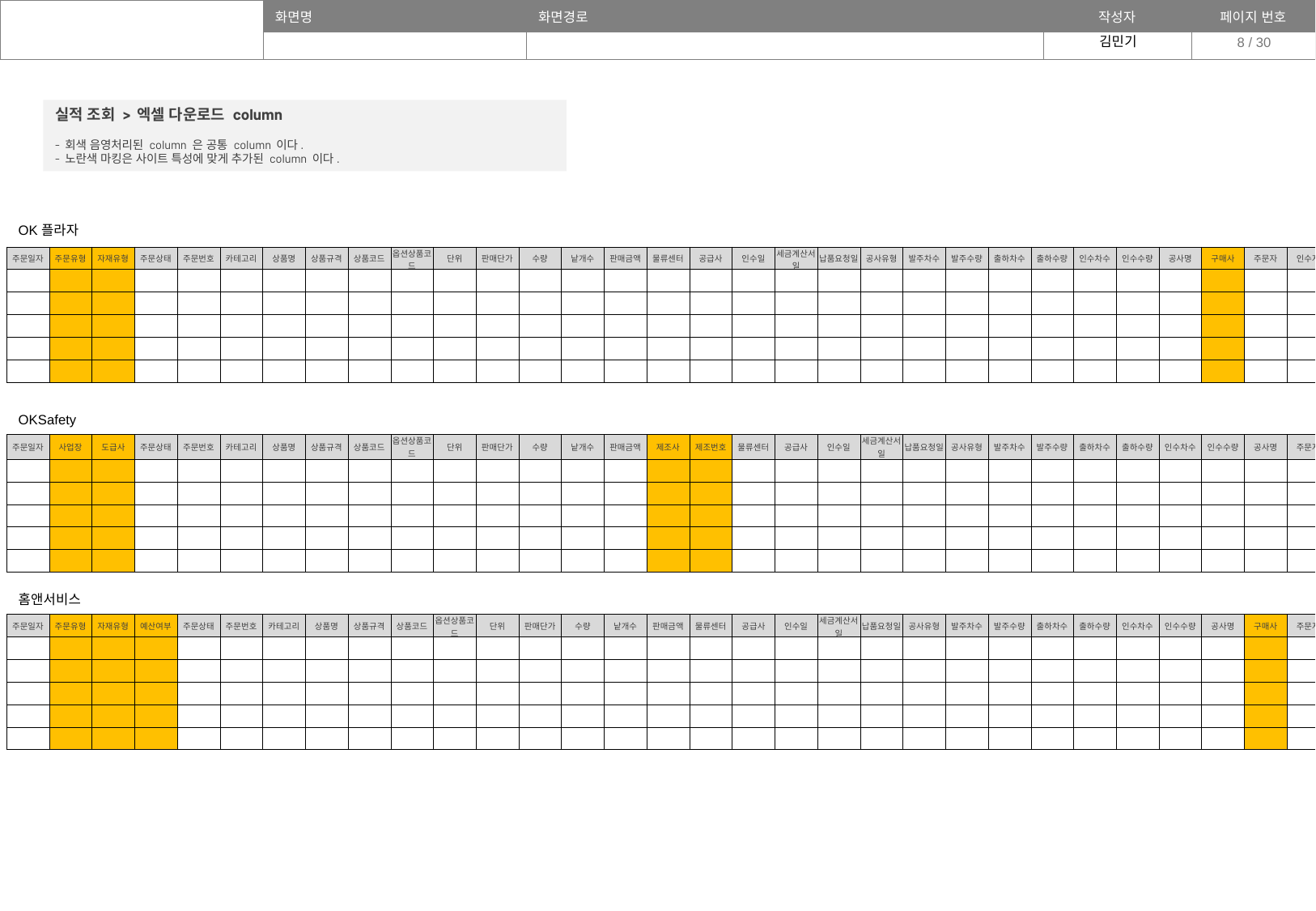

8
실적 조회 > 엑셀 다운로드 column

- 회색 음영처리된 column 은 공통 column 이다.
- 노란색 마킹은 사이트 특성에 맞게 추가된 column 이다.
OK플라자
| 주문일자 | 주문유형 | 자재유형 | 주문상태 | 주문번호 | 카테고리 | 상품명 | 상품규격 | 상품코드 | 옵션상품코드 | 단위 | 판매단가 | 수량 | 낱개수 | 판매금액 | 물류센터 | 공급사 | 인수일 | 세금계산서일 | 납품요청일 | 공사유형 | 발주차수 | 발주수량 | 출하차수 | 출하수량 | 인수차수 | 인수수량 | 공사명 | 구매사 | 주문자 | 인수자 | 공사유형담당자 | 발주일 | 출하일 | 배송정보입력일 | 자동인수여부 | 비고 |
| --- | --- | --- | --- | --- | --- | --- | --- | --- | --- | --- | --- | --- | --- | --- | --- | --- | --- | --- | --- | --- | --- | --- | --- | --- | --- | --- | --- | --- | --- | --- | --- | --- | --- | --- | --- | --- |
|  |  |  |  |  |  |  |  |  |  |  |  |  |  |  |  |  |  |  |  |  |  |  |  |  |  |  |  |  |  |  |  |  |  |  |  |  |
|  |  |  |  |  |  |  |  |  |  |  |  |  |  |  |  |  |  |  |  |  |  |  |  |  |  |  |  |  |  |  |  |  |  |  |  |  |
|  |  |  |  |  |  |  |  |  |  |  |  |  |  |  |  |  |  |  |  |  |  |  |  |  |  |  |  |  |  |  |  |  |  |  |  |  |
|  |  |  |  |  |  |  |  |  |  |  |  |  |  |  |  |  |  |  |  |  |  |  |  |  |  |  |  |  |  |  |  |  |  |  |  |  |
|  |  |  |  |  |  |  |  |  |  |  |  |  |  |  |  |  |  |  |  |  |  |  |  |  |  |  |  |  |  |  |  |  |  |  |  |  |
OKSafety
| 주문일자 | 사업장 | 도급사 | 주문상태 | 주문번호 | 카테고리 | 상품명 | 상품규격 | 상품코드 | 옵션상품코드 | 단위 | 판매단가 | 수량 | 낱개수 | 판매금액 | 제조사 | 제조번호 | 물류센터 | 공급사 | 인수일 | 세금계산서일 | 납품요청일 | 공사유형 | 발주차수 | 발주수량 | 출하차수 | 출하수량 | 인수차수 | 인수수량 | 공사명 | 주문자 | 인수자 | 공사유형담당자 | 발주일 | 출하일 | 배송정보입력일 | 자동인수여부 | 비고 |
| --- | --- | --- | --- | --- | --- | --- | --- | --- | --- | --- | --- | --- | --- | --- | --- | --- | --- | --- | --- | --- | --- | --- | --- | --- | --- | --- | --- | --- | --- | --- | --- | --- | --- | --- | --- | --- | --- |
|  |  |  |  |  |  |  |  |  |  |  |  |  |  |  |  |  |  |  |  |  |  |  |  |  |  |  |  |  |  |  |  |  |  |  |  |  |  |
|  |  |  |  |  |  |  |  |  |  |  |  |  |  |  |  |  |  |  |  |  |  |  |  |  |  |  |  |  |  |  |  |  |  |  |  |  |  |
|  |  |  |  |  |  |  |  |  |  |  |  |  |  |  |  |  |  |  |  |  |  |  |  |  |  |  |  |  |  |  |  |  |  |  |  |  |  |
|  |  |  |  |  |  |  |  |  |  |  |  |  |  |  |  |  |  |  |  |  |  |  |  |  |  |  |  |  |  |  |  |  |  |  |  |  |  |
|  |  |  |  |  |  |  |  |  |  |  |  |  |  |  |  |  |  |  |  |  |  |  |  |  |  |  |  |  |  |  |  |  |  |  |  |  |  |
홈앤서비스
| 주문일자 | 주문유형 | 자재유형 | 예산여부 | 주문상태 | 주문번호 | 카테고리 | 상품명 | 상품규격 | 상품코드 | 옵션상품코드 | 단위 | 판매단가 | 수량 | 낱개수 | 판매금액 | 물류센터 | 공급사 | 인수일 | 세금계산서일 | 납품요청일 | 공사유형 | 발주차수 | 발주수량 | 출하차수 | 출하수량 | 인수차수 | 인수수량 | 공사명 | 구매사 | 주문자 | 인수자 | 공사유형담당자 | 발주일 | 출하일 | 배송정보입력일 | 자동인수여부 | 비고 |
| --- | --- | --- | --- | --- | --- | --- | --- | --- | --- | --- | --- | --- | --- | --- | --- | --- | --- | --- | --- | --- | --- | --- | --- | --- | --- | --- | --- | --- | --- | --- | --- | --- | --- | --- | --- | --- | --- |
|  |  |  |  |  |  |  |  |  |  |  |  |  |  |  |  |  |  |  |  |  |  |  |  |  |  |  |  |  |  |  |  |  |  |  |  |  |  |
|  |  |  |  |  |  |  |  |  |  |  |  |  |  |  |  |  |  |  |  |  |  |  |  |  |  |  |  |  |  |  |  |  |  |  |  |  |  |
|  |  |  |  |  |  |  |  |  |  |  |  |  |  |  |  |  |  |  |  |  |  |  |  |  |  |  |  |  |  |  |  |  |  |  |  |  |  |
|  |  |  |  |  |  |  |  |  |  |  |  |  |  |  |  |  |  |  |  |  |  |  |  |  |  |  |  |  |  |  |  |  |  |  |  |  |  |
|  |  |  |  |  |  |  |  |  |  |  |  |  |  |  |  |  |  |  |  |  |  |  |  |  |  |  |  |  |  |  |  |  |  |  |  |  |  |